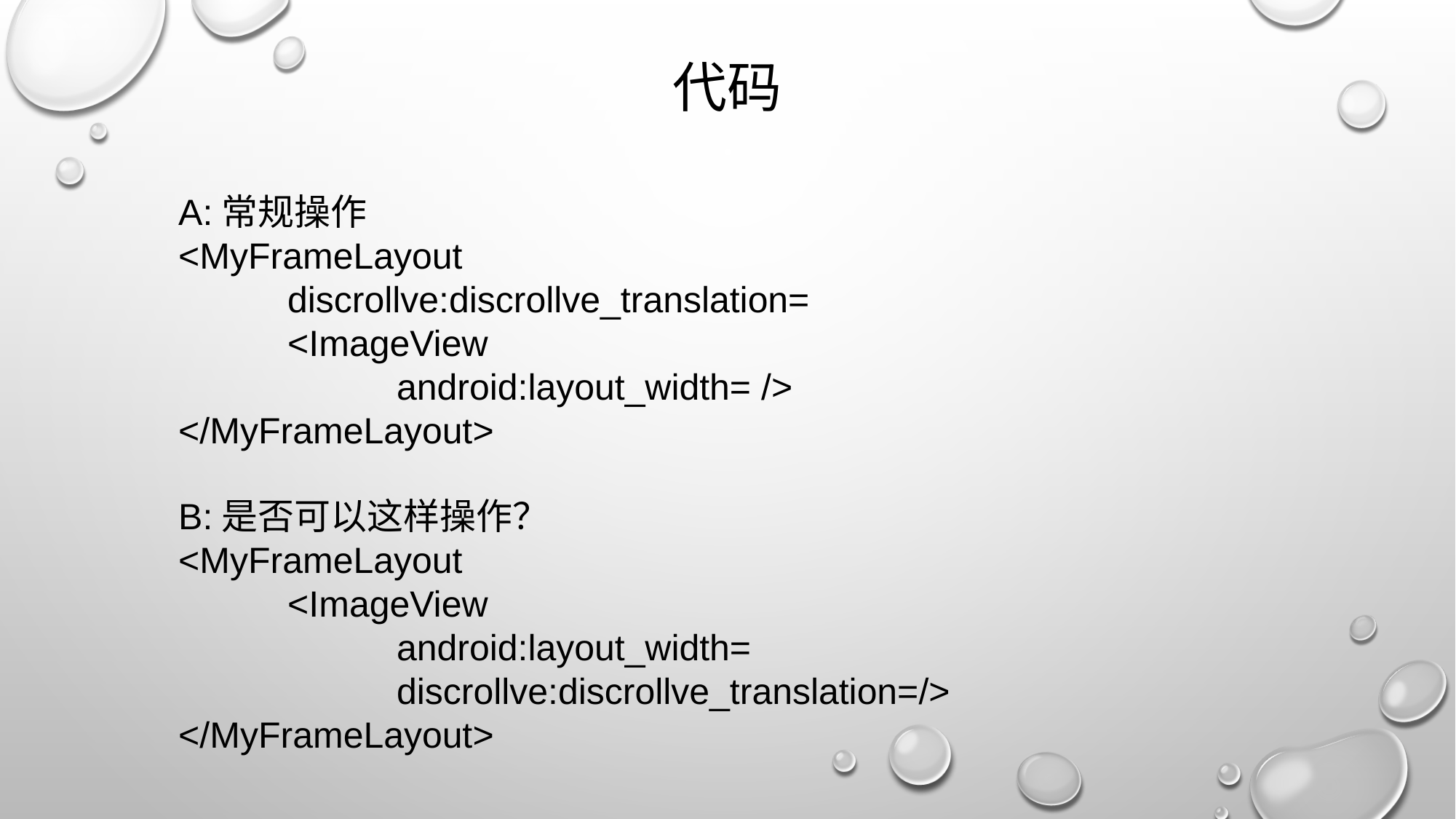

代码
A:常规操作
<MyFrameLayout
	discrollve:discrollve_translation=
	<ImageView
		android:layout_width= />
</MyFrameLayout>
B:是否可以这样操作？
<MyFrameLayout
	<ImageView
		android:layout_width=
		discrollve:discrollve_translation=/>
</MyFrameLayout>